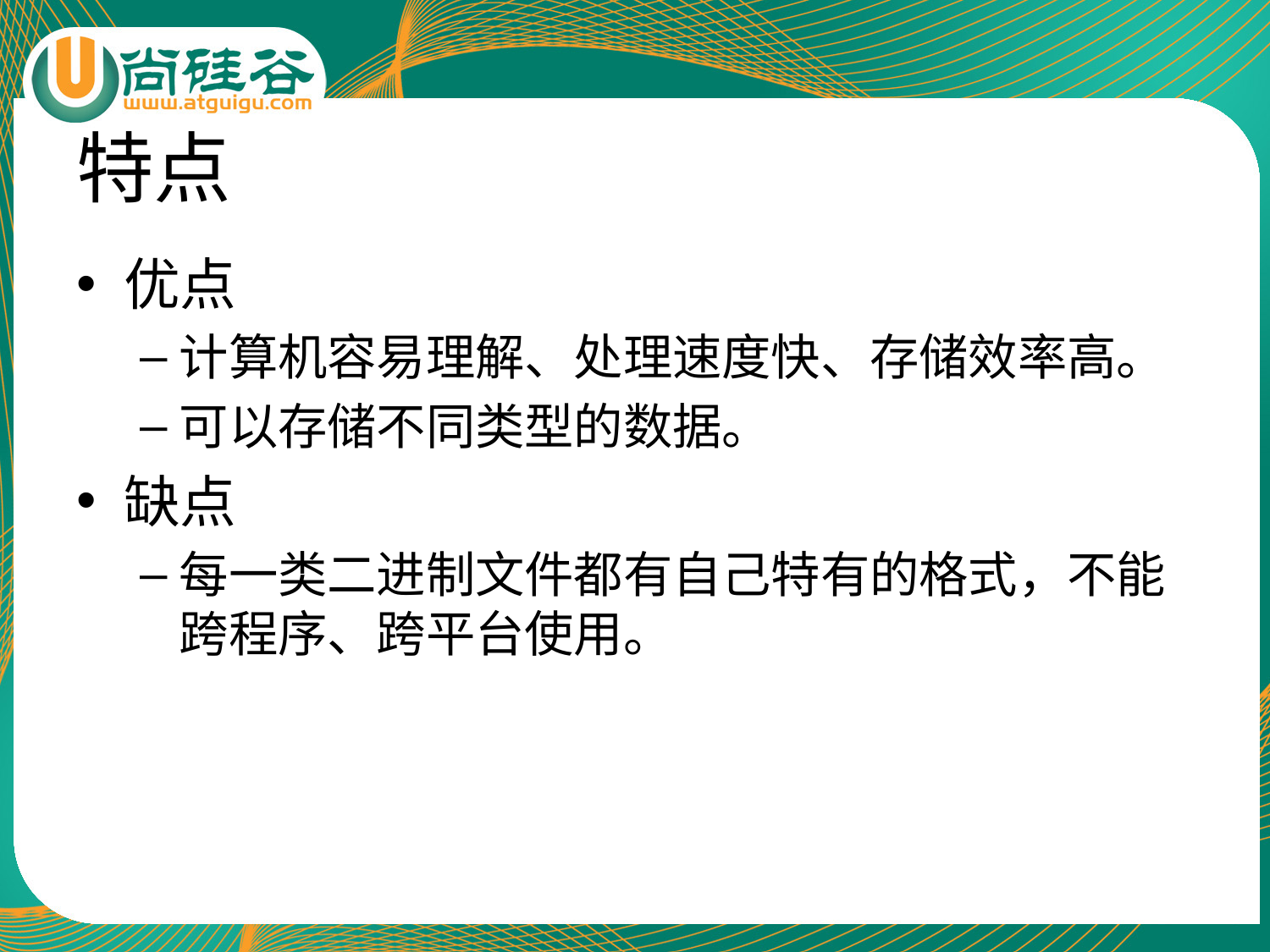

# 特点
优点
计算机容易理解、处理速度快、存储效率高。
可以存储不同类型的数据。
缺点
每一类二进制文件都有自己特有的格式，不能跨程序、跨平台使用。